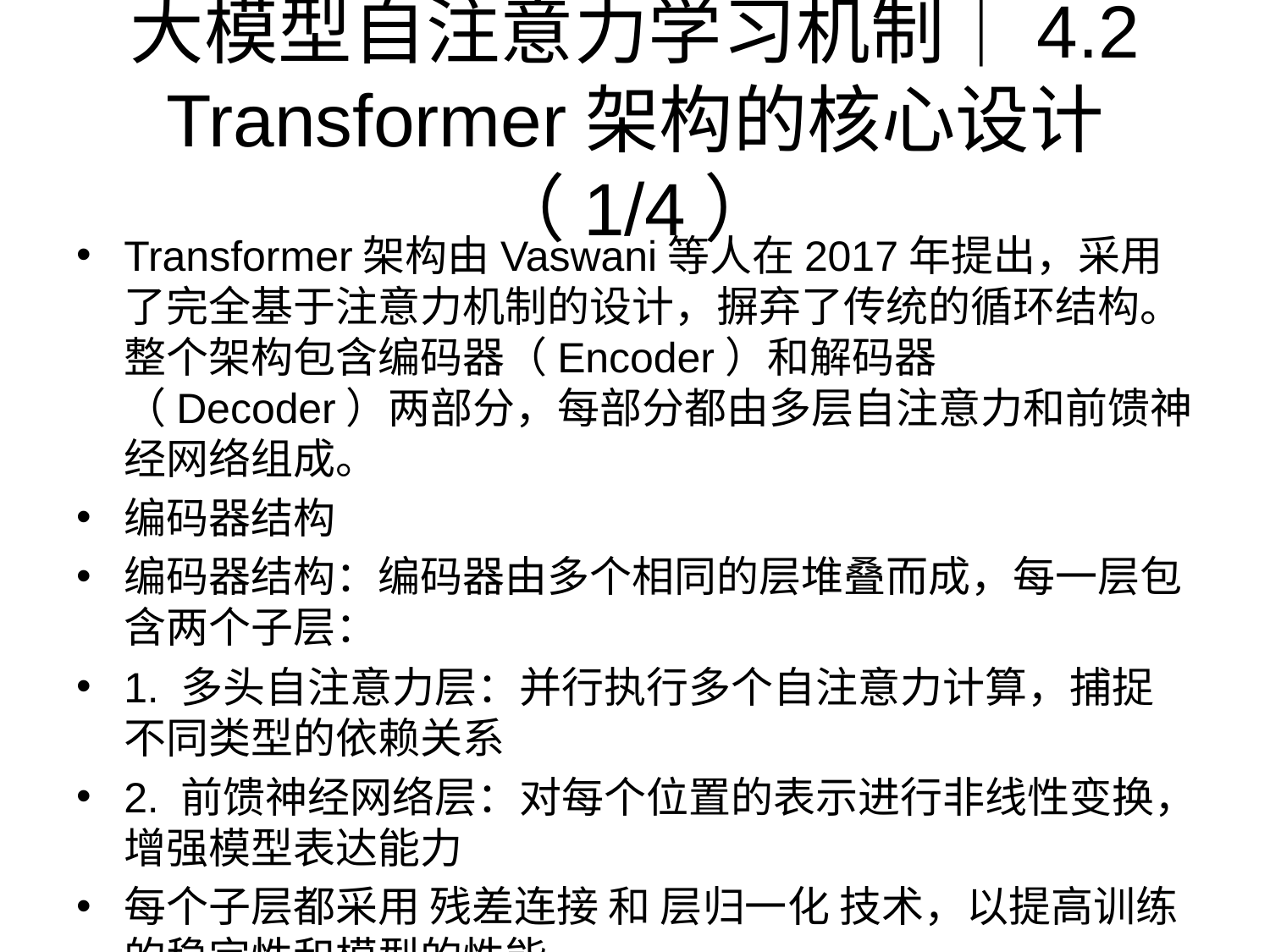

# 大模型自注意力学习机制｜4.2 Transformer架构的核心设计（1/4）
Transformer架构由Vaswani等人在2017年提出，采用了完全基于注意力机制的设计，摒弃了传统的循环结构。整个架构包含编码器（Encoder）和解码器（Decoder）两部分，每部分都由多层自注意力和前馈神经网络组成。
编码器结构
编码器结构：编码器由多个相同的层堆叠而成，每一层包含两个子层：
1. 多头自注意力层：并行执行多个自注意力计算，捕捉不同类型的依赖关系
2. 前馈神经网络层：对每个位置的表示进行非线性变换，增强模型表达能力
每个子层都采用 残差连接 和 层归一化 技术，以提高训练的稳定性和模型的性能。
解码器结构
解码器结构：解码器除了包含编码器的两个子层外，还有一个额外的多头注意力层：